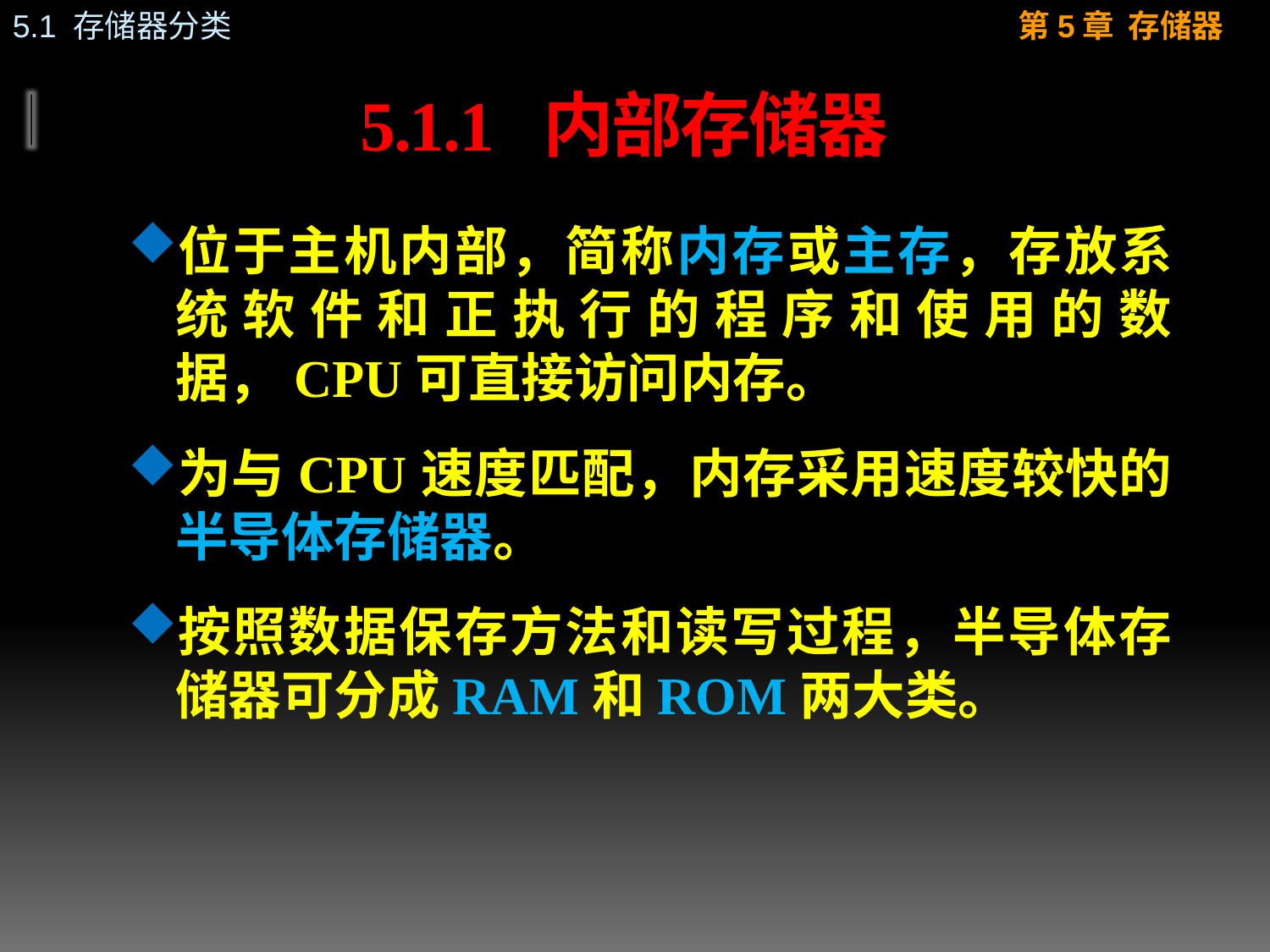

# 5.1.1  内部存储器
位于主机内部，简称内存或主存，存放系统软件和正执行的程序和使用的数据，CPU可直接访问内存。
为与CPU速度匹配，内存采用速度较快的半导体存储器。
按照数据保存方法和读写过程，半导体存储器可分成RAM和ROM两大类。